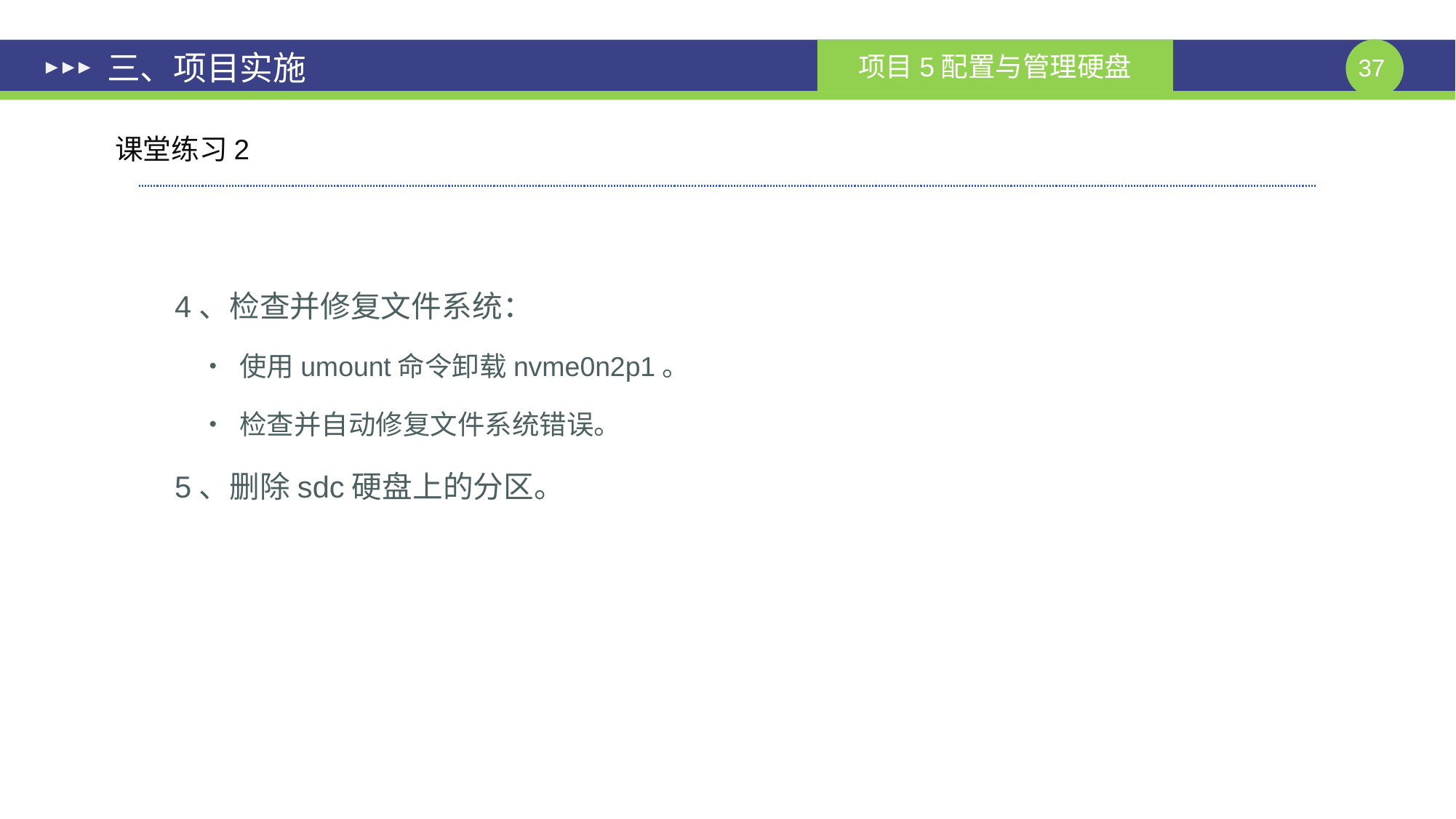

# 三、项目实施
课堂练习2

4、检查并修复文件系统：
    • 使用umount命令卸载nvme0n2p1。
    • 检查并自动修复文件系统错误。
5、删除sdc硬盘上的分区。